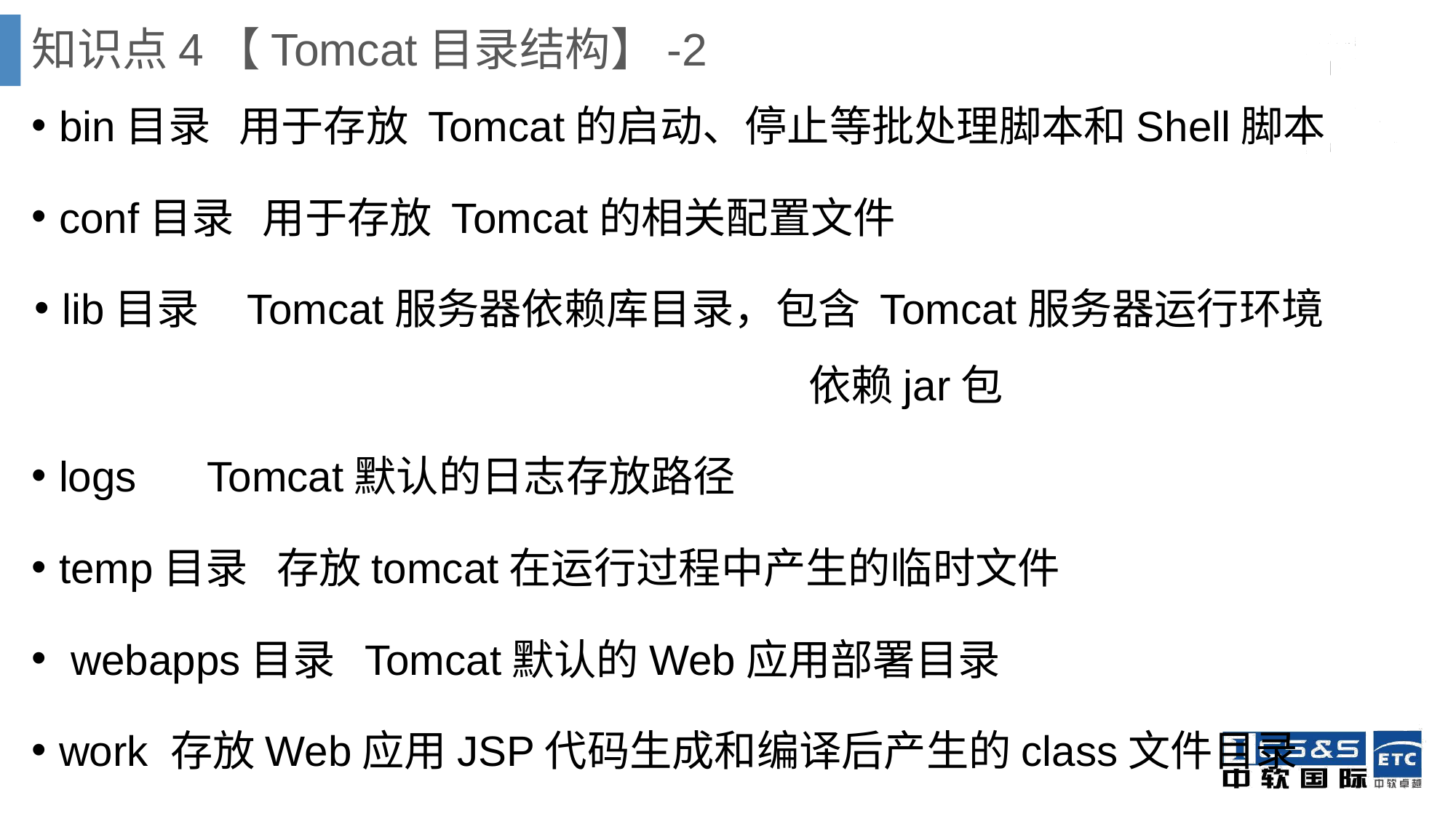

# 知识点4【Tomcat目录结构】-2
bin目录   用于存放 Tomcat的启动、停止等批处理脚本和Shell脚本
conf目录   用于存放 Tomcat的相关配置文件
lib目录    Tomcat服务器依赖库目录，包含 Tomcat服务器运行环境                                              依赖jar包
logs      Tomcat默认的日志存放路径
temp目录   存放tomcat在运行过程中产生的临时文件
 webapps目录  Tomcat默认的Web应用部署目录
work 存放Web应用JSP代码生成和编译后产生的class文件目录